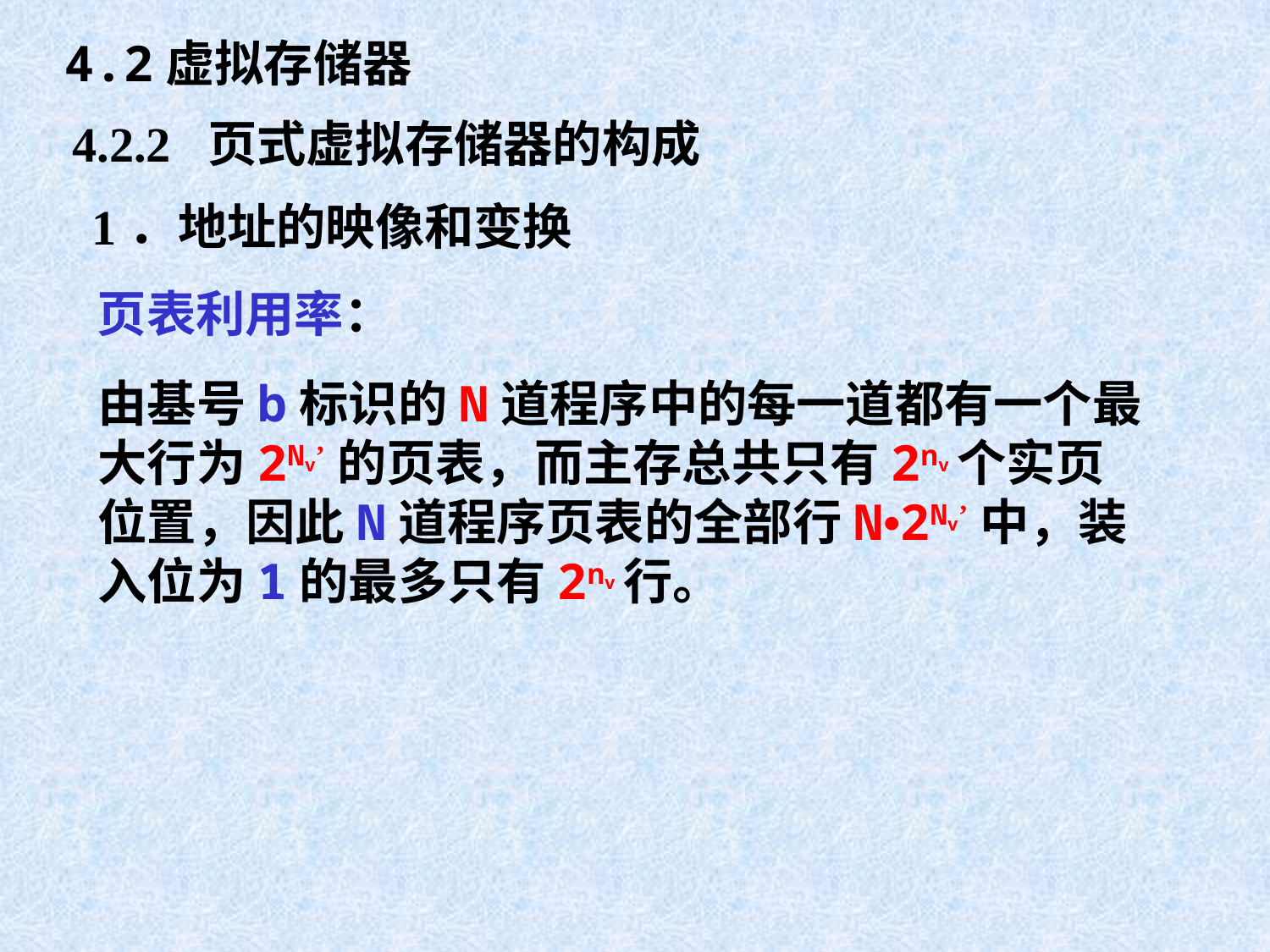

4.2虚拟存储器
4.2.2  页式虚拟存储器的构成
1．地址的映像和变换
页表利用率：
由基号b标识的N道程序中的每一道都有一个最大行为2Nv’的页表，而主存总共只有2nv个实页位置，因此N道程序页表的全部行N•2Nv’中，装入位为1的最多只有2nv行。